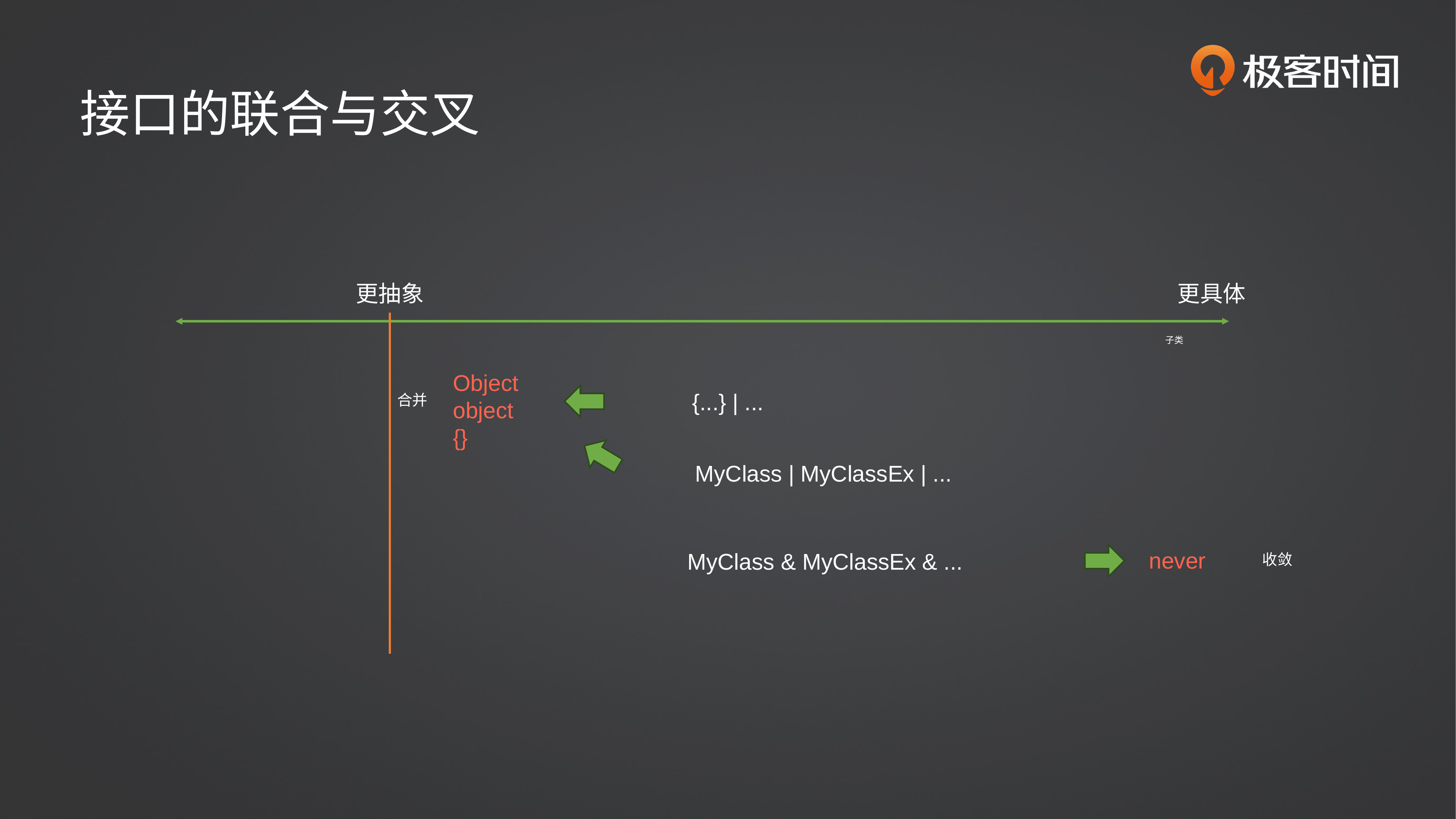

接口的联合与交叉
更抽象
更具体

子类
Object
object
{}
{...} | ...
合并

MyClass | MyClassEx | ...
never
MyClass & MyClassEx & ...
收敛